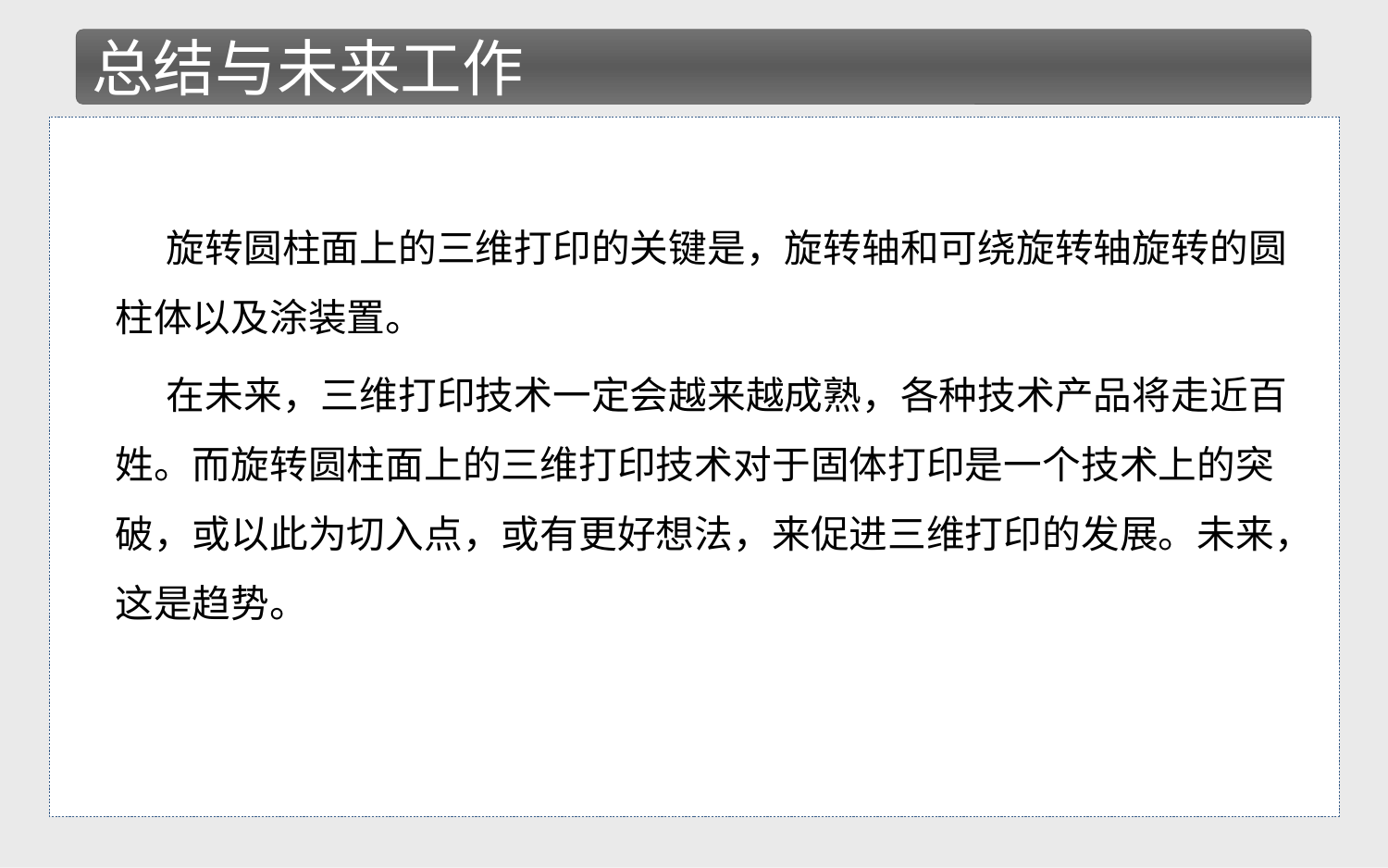

总结与未来工作

           旋转圆柱面上的三维打印的关键是，旋转轴和可绕旋转轴旋转的圆柱体以及涂装置。
           在未来，三维打印技术一定会越来越成熟，各种技术产品将走近百姓。而旋转圆柱面上的三维打印技术对于固体打印是一个技术上的突破，或以此为切入点，或有更好想法，来促进三维打印的发展。未来，这是趋势。